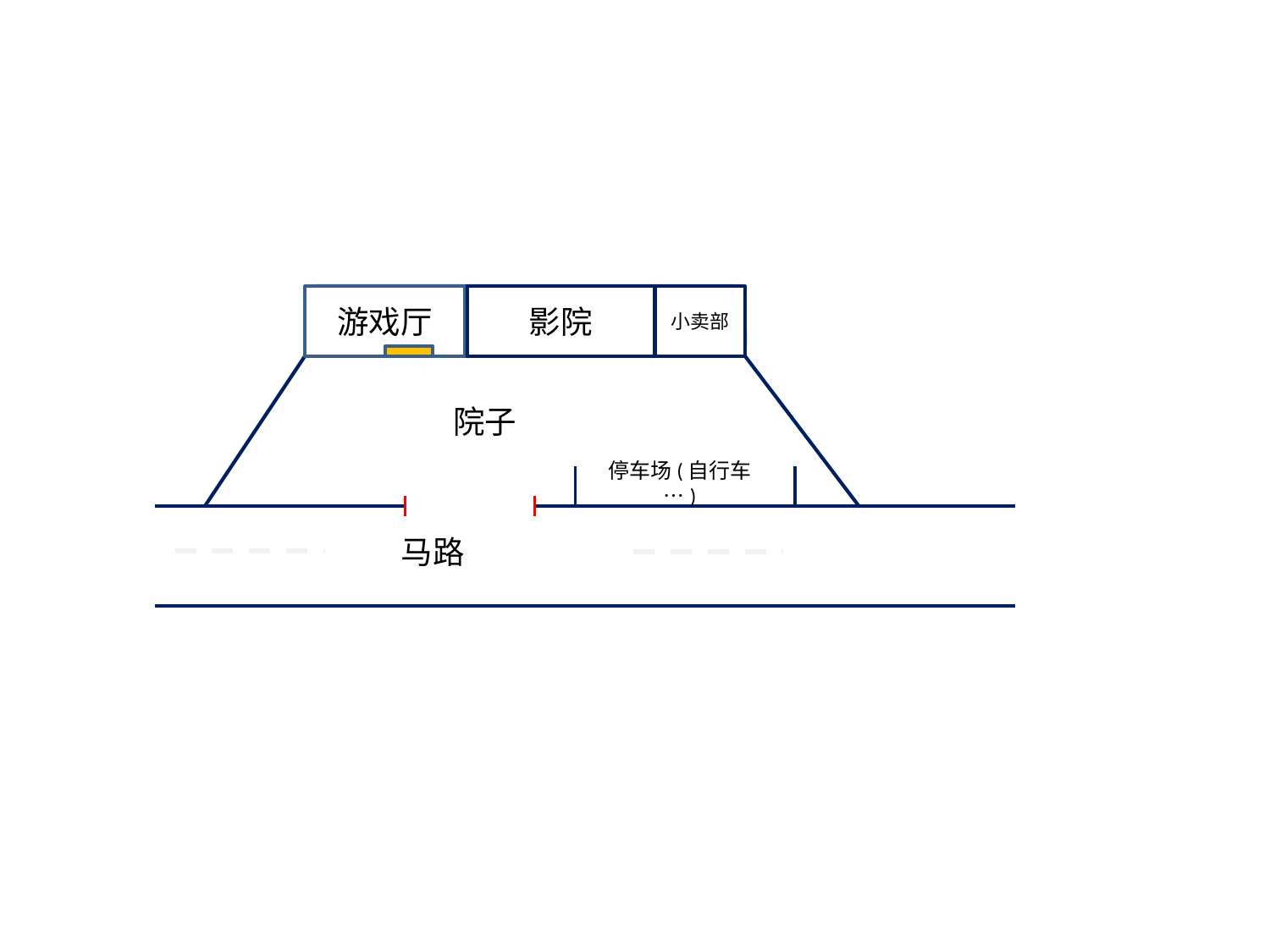

#

游戏厅
影院
小卖部

院子
停车场(自行车…)
马路